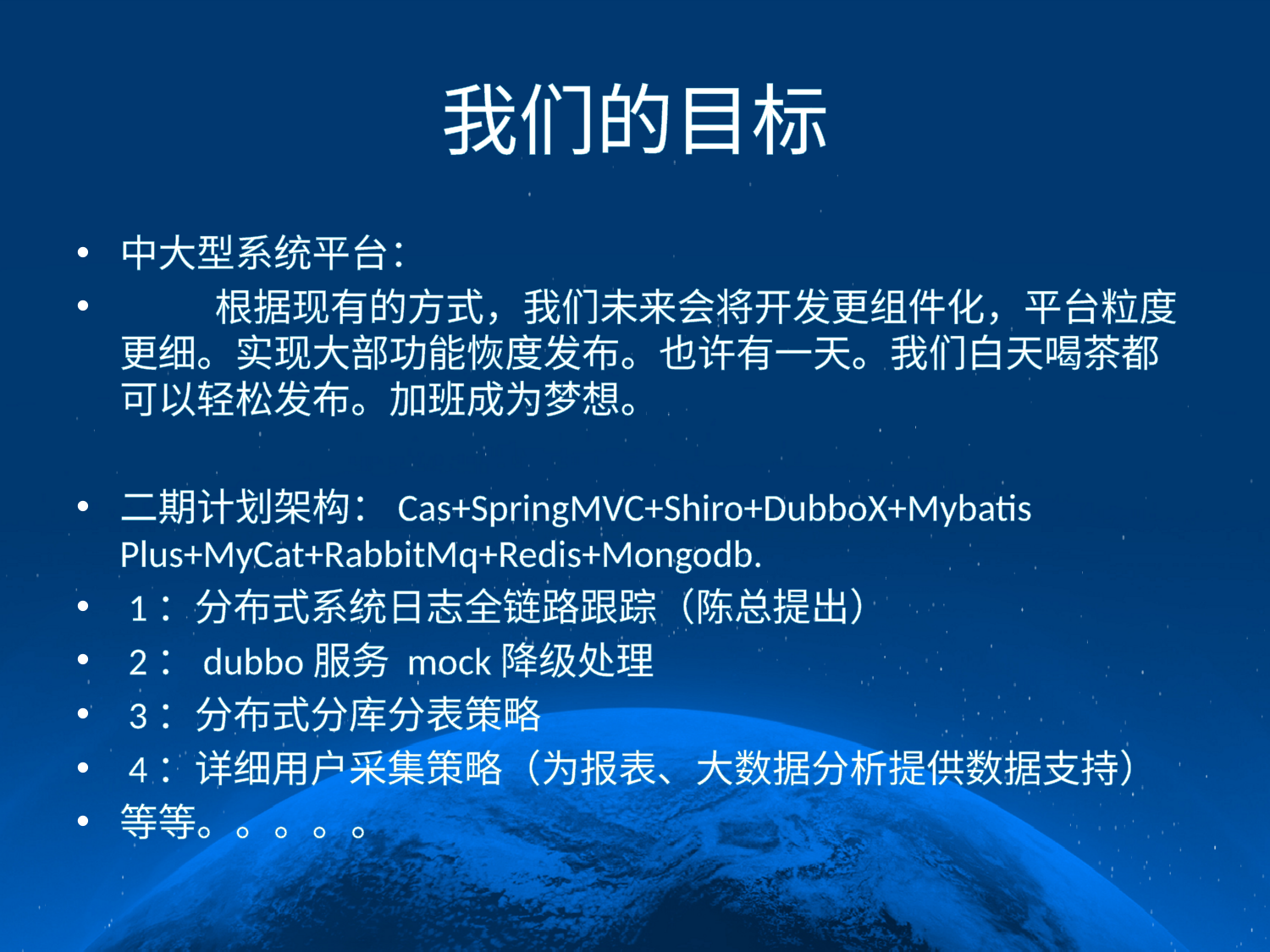

# 我们的目标
中大型系统平台：
          根据现有的方式，我们未来会将开发更组件化，平台粒度更细。实现大部功能恢度发布。也许有一天。我们白天喝茶都可以轻松发布。加班成为梦想。

二期计划架构：Cas+SpringMVC+Shiro+DubboX+Mybatis Plus+MyCat+RabbitMq+Redis+Mongodb.
 1：分布式系统日志全链路跟踪（陈总提出）
 2：dubbo服务 mock降级处理
 3：分布式分库分表策略
 4：详细用户采集策略（为报表、大数据分析提供数据支持）
等等。。。。。